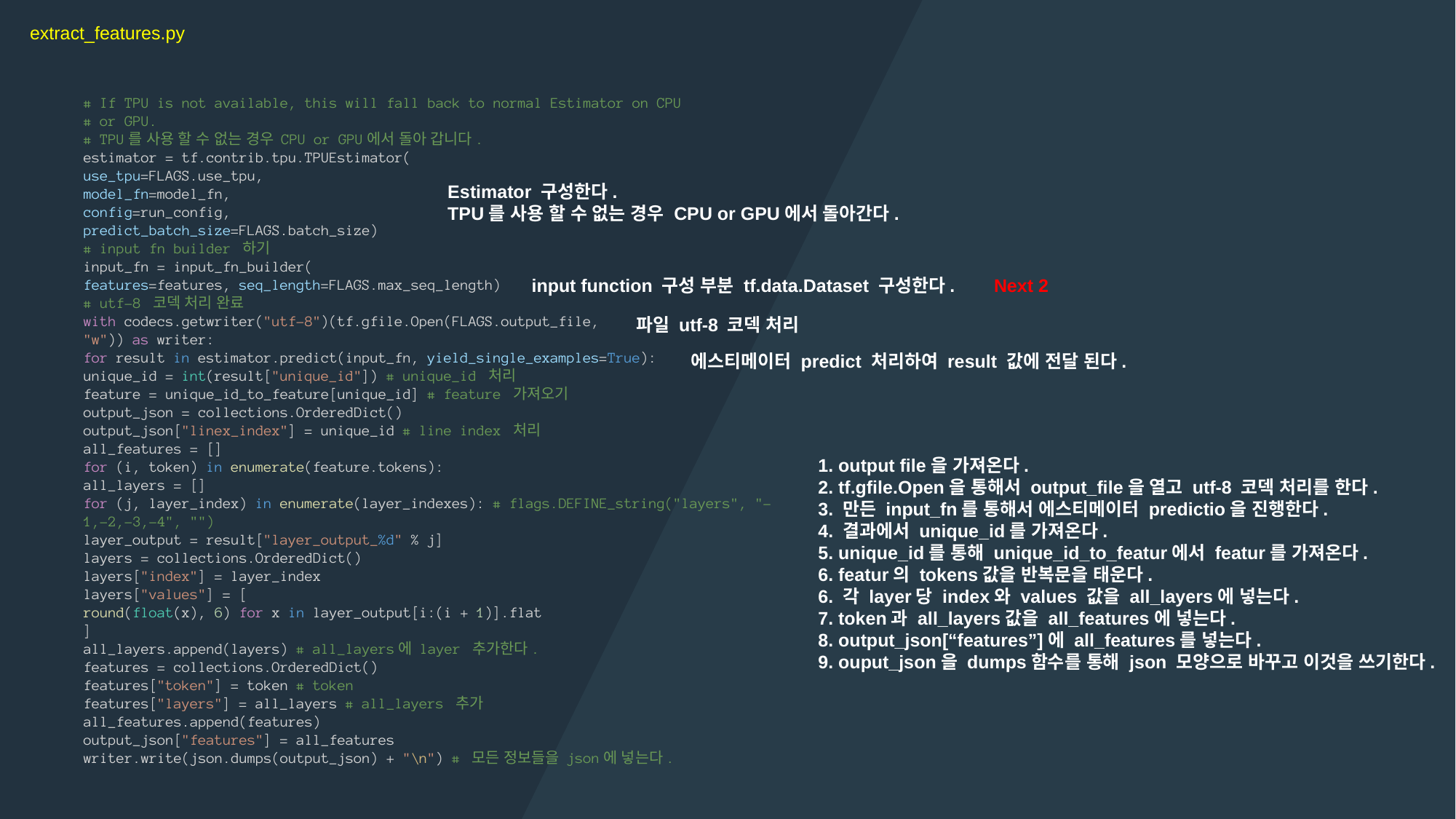

extract_features.py
# If TPU is not available, this will fall back to normal Estimator on CPU
# or GPU.
# TPU를 사용 할 수 없는 경우 CPU or GPU에서 돌아 갑니다.
estimator = tf.contrib.tpu.TPUEstimator(
use_tpu=FLAGS.use_tpu,
model_fn=model_fn,
config=run_config,
predict_batch_size=FLAGS.batch_size)
# input fn builder 하기
input_fn = input_fn_builder(
features=features, seq_length=FLAGS.max_seq_length)
# utf-8 코덱 처리 완료
with codecs.getwriter("utf-8")(tf.gfile.Open(FLAGS.output_file,
"w")) as writer:
for result in estimator.predict(input_fn, yield_single_examples=True):
unique_id = int(result["unique_id"]) # unique_id 처리
feature = unique_id_to_feature[unique_id] # feature 가져오기
output_json = collections.OrderedDict()
output_json["linex_index"] = unique_id # line index 처리
all_features = []
for (i, token) in enumerate(feature.tokens):
all_layers = []
for (j, layer_index) in enumerate(layer_indexes): # flags.DEFINE_string("layers", "-1,-2,-3,-4", "")
layer_output = result["layer_output_%d" % j]
layers = collections.OrderedDict()
layers["index"] = layer_index
layers["values"] = [
round(float(x), 6) for x in layer_output[i:(i + 1)].flat
]
all_layers.append(layers) # all_layers에 layer 추가한다.
features = collections.OrderedDict()
features["token"] = token # token
features["layers"] = all_layers # all_layers 추가
all_features.append(features)
output_json["features"] = all_features
writer.write(json.dumps(output_json) + "\n") # 모든 정보들을 json에 넣는다.
Estimator 구성한다.
TPU를 사용 할 수 없는 경우 CPU or GPU에서 돌아간다.
Next 2
input function 구성 부분 tf.data.Dataset 구성한다.
파일 utf-8 코덱 처리
 에스티메이터 predict 처리하여 result 값에 전달 된다.
1. output file을 가져온다.
2. tf.gfile.Open을 통해서 output_file을 열고 utf-8 코덱 처리를 한다.
3. 만든 input_fn를 통해서 에스티메이터 predictio을 진행한다.
4. 결과에서 unique_id를 가져온다.
5. unique_id를 통해 unique_id_to_featur에서 featur를 가져온다.
6. featur의 tokens값을 반복문을 태운다.
6. 각 layer당 index와 values 값을 all_layers에 넣는다.
7. token과 all_layers값을 all_features에 넣는다.
8. output_json[“features”]에 all_features를 넣는다.
9. ouput_json을 dumps함수를 통해 json 모양으로 바꾸고 이것을 쓰기한다.